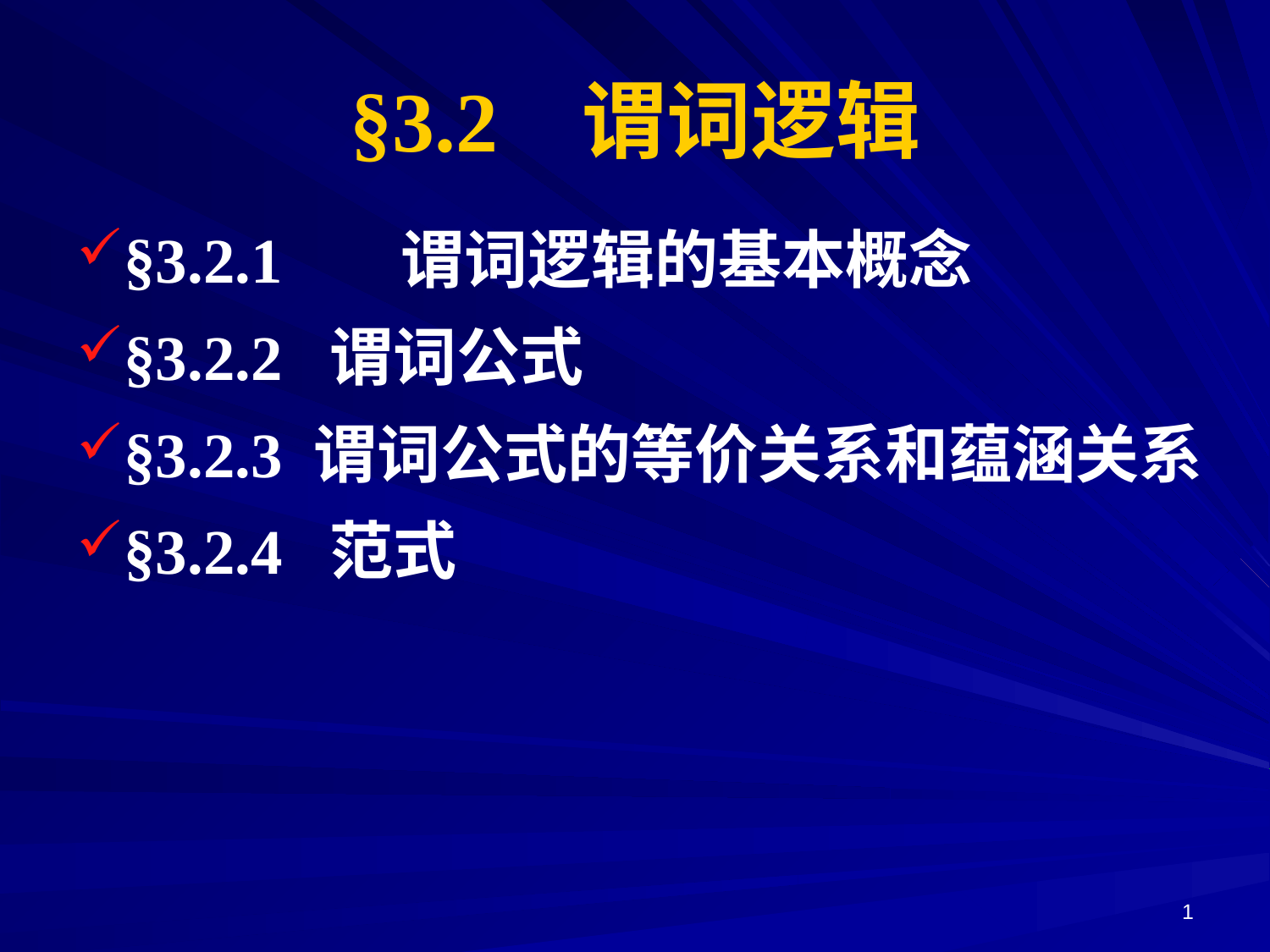

# §3.2   谓词逻辑
§3.2.1	 谓词逻辑的基本概念
§3.2.2  谓词公式
§3.2.3 谓词公式的等价关系和蕴涵关系
§3.2.4  范式

1